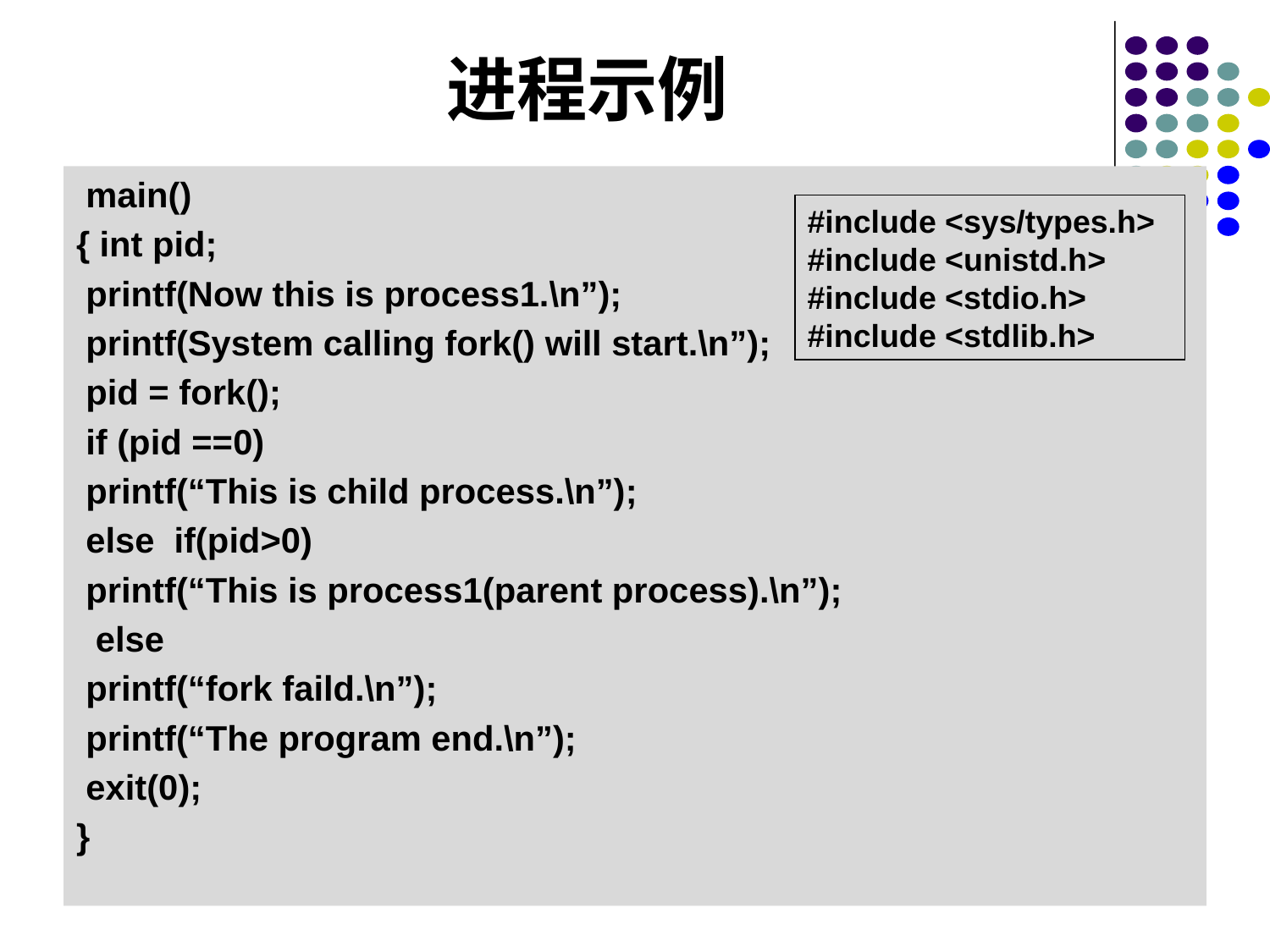

# 进程示例
 main()
{ int pid;
 printf(Now this is process1.\n”);
 printf(System calling fork() will start.\n”);
 pid = fork();
 if (pid ==0)
 printf(“This is child process.\n”);
 else  if(pid>0)
 printf(“This is process1(parent process).\n”);
  else
 printf(“fork faild.\n”);
 printf(“The program end.\n”);
 exit(0);
}
#include <sys/types.h>
#include <unistd.h>
#include <stdio.h>
#include <stdlib.h>
58